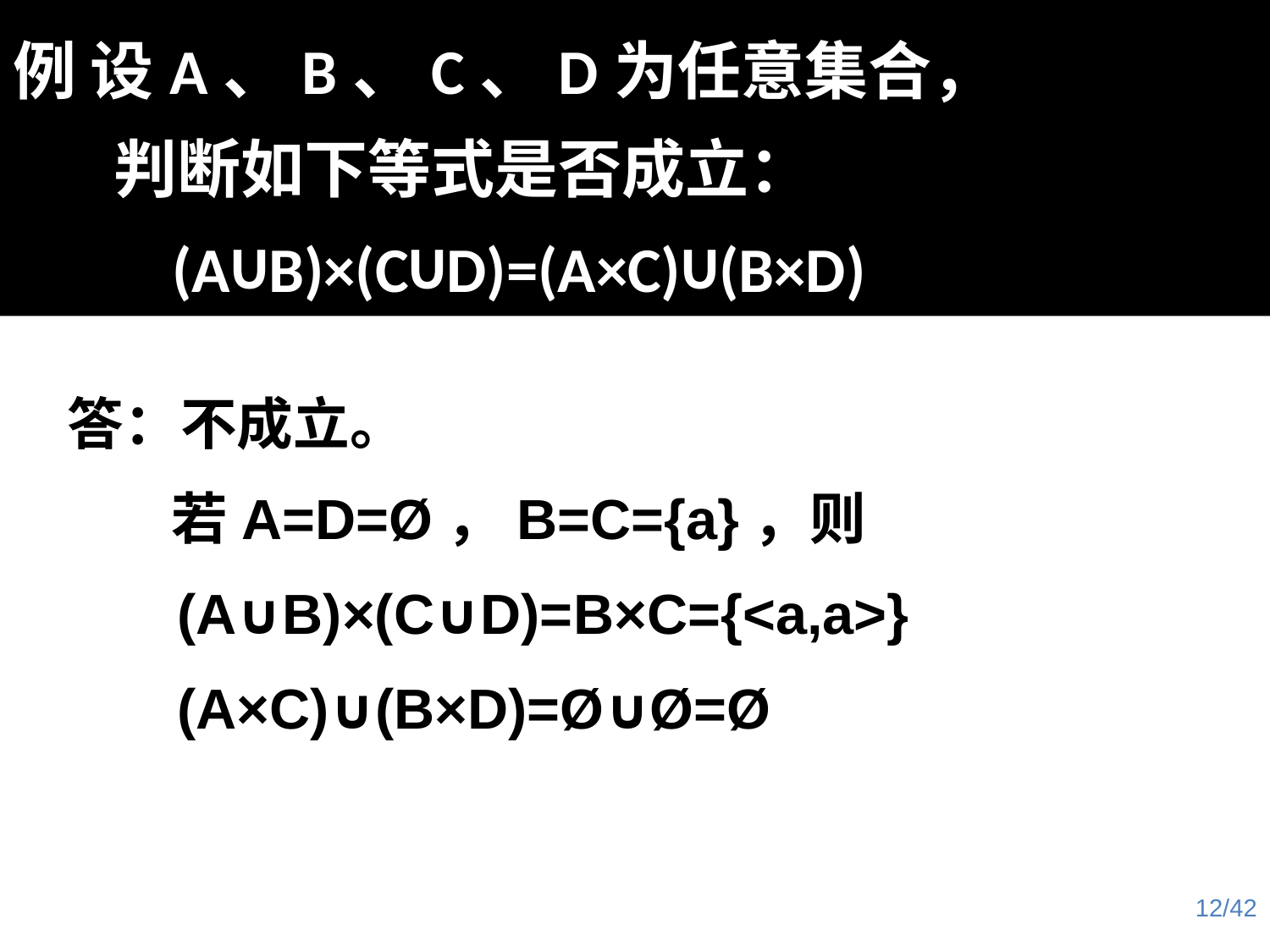

例 设A、B、C、D为任意集合，
 判断如下等式是否成立：
    (A∪B)×(C∪D)=(A×C)∪(B×D)
答：不成立。
       若A=D=Ø，B=C={a}，则
       (A∪B)×(C∪D)=B×C={<a,a>}
       (A×C)∪(B×D)=Ø∪Ø=Ø
12/42